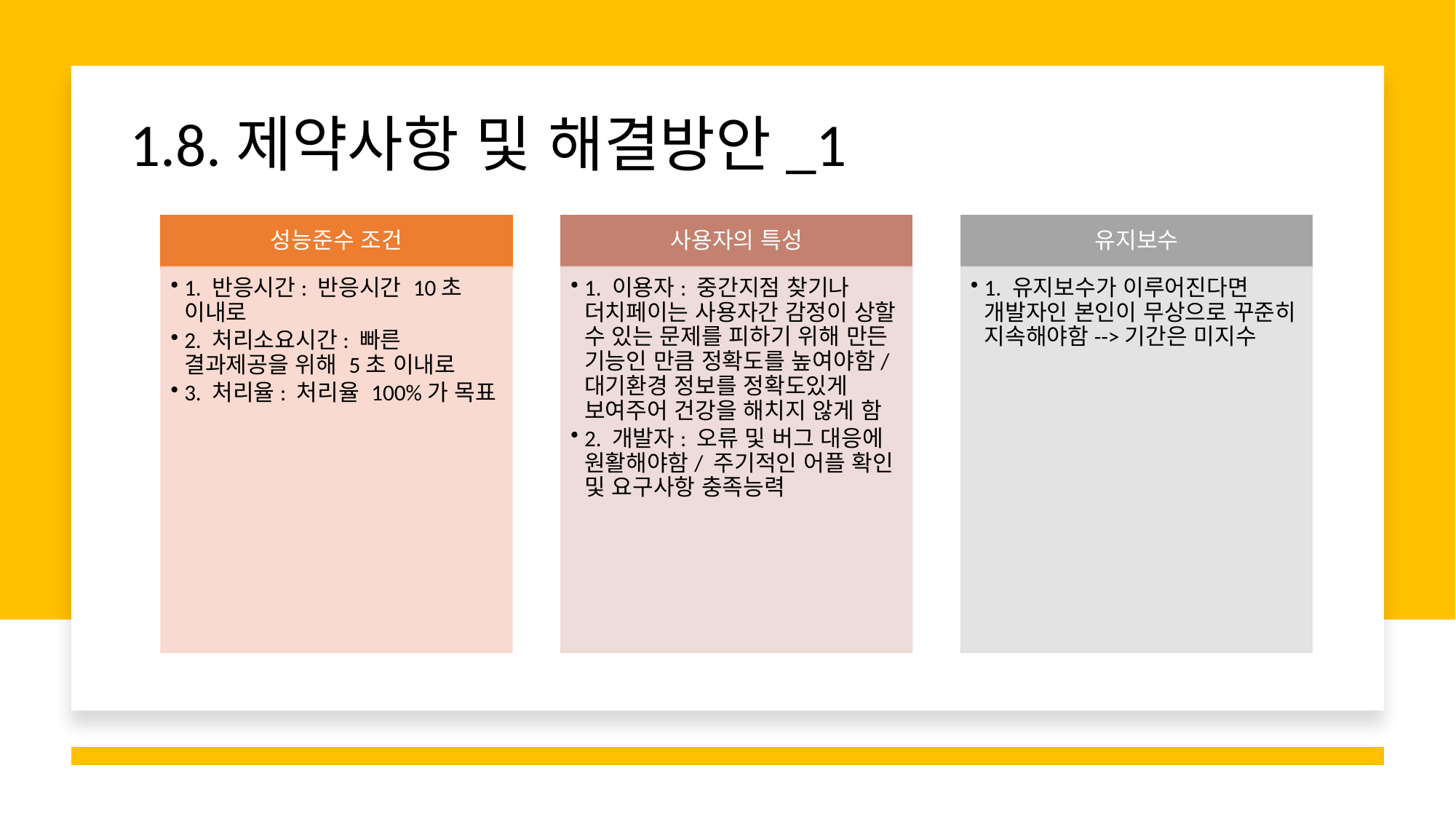

# 1.8.제약사항 및 해결방안_1

성능준수 조건
1. 반응시간: 반응시간 10초 이내로
2. 처리소요시간: 빠른 결과제공을 위해 5초 이내로
3. 처리율: 처리율 100%가 목표
사용자의 특성
1. 이용자: 중간지점 찾기나 더치페이는 사용자간 감정이 상할 수 있는 문제를 피하기 위해 만든 기능인 만큼 정확도를 높여야함/ 대기환경 정보를 정확도있게 보여주어 건강을 해치지 않게 함
2. 개발자: 오류 및 버그 대응에 원활해야함/ 주기적인 어플 확인 및 요구사항 충족능력
유지보수
1. 유지보수가 이루어진다면 개발자인 본인이 무상으로 꾸준히 지속해야함-->기간은 미지수